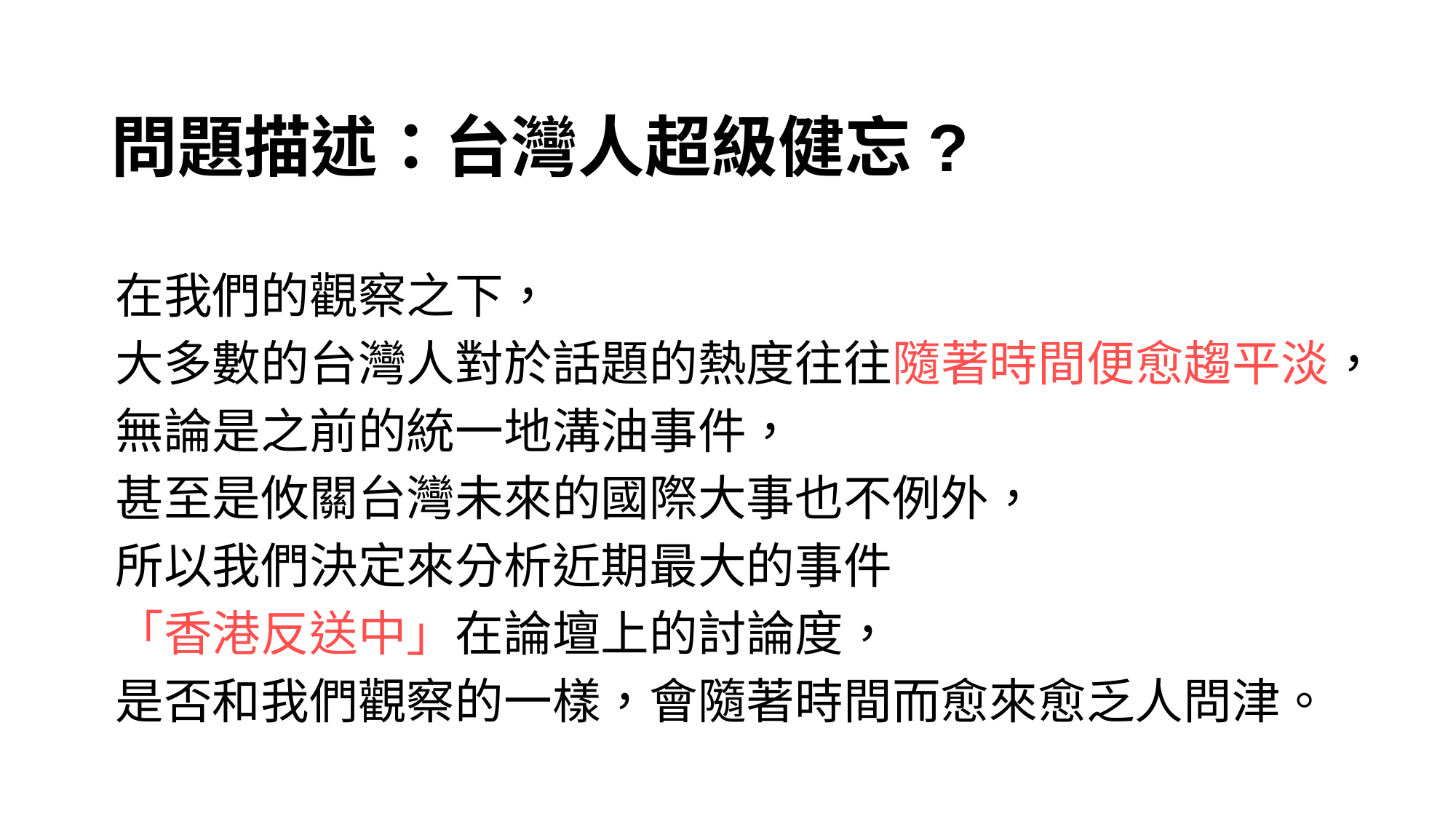

# 問題描述：台灣人超級健忘?
在我們的觀察之下，
大多數的台灣人對於話題的熱度往往隨著時間便愈趨平淡，
無論是之前的統一地溝油事件，
甚至是攸關台灣未來的國際大事也不例外，
所以我們決定來分析近期最大的事件
「香港反送中」在論壇上的討論度，
是否和我們觀察的一樣，會隨著時間而愈來愈乏人問津。